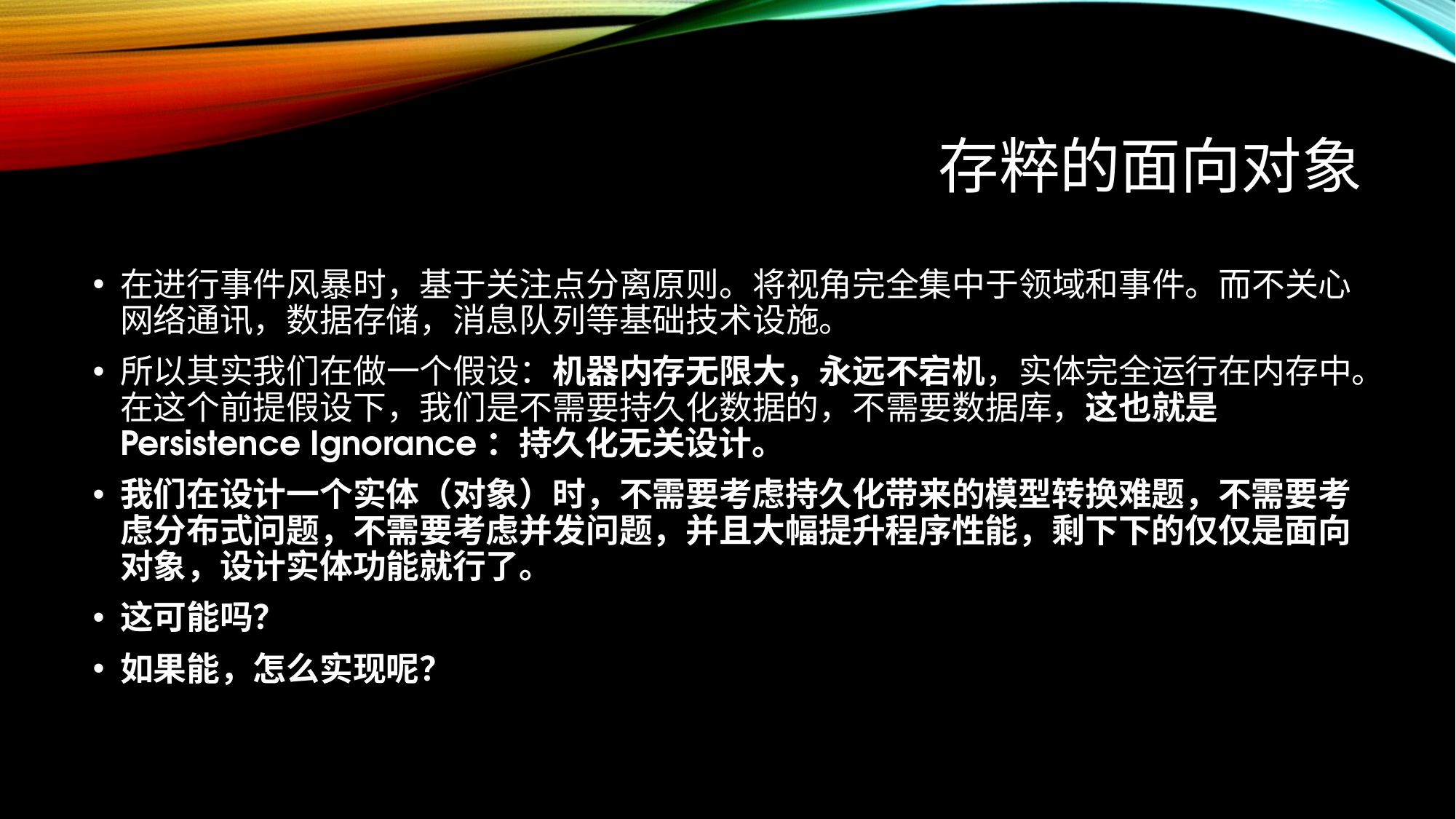

# 存粹的面向对象
在进行事件风暴时，基于关注点分离原则。将视角完全集中于领域和事件。而不关心网络通讯，数据存储，消息队列等基础技术设施。
所以其实我们在做一个假设：机器内存无限大，永远不宕机，实体完全运行在内存中。在这个前提假设下，我们是不需要持久化数据的，不需要数据库，这也就是Persistence Ignorance：持久化无关设计。
我们在设计一个实体（对象）时，不需要考虑持久化带来的模型转换难题，不需要考虑分布式问题，不需要考虑并发问题，并且大幅提升程序性能，剩下下的仅仅是面向对象，设计实体功能就行了。
这可能吗？
如果能，怎么实现呢？